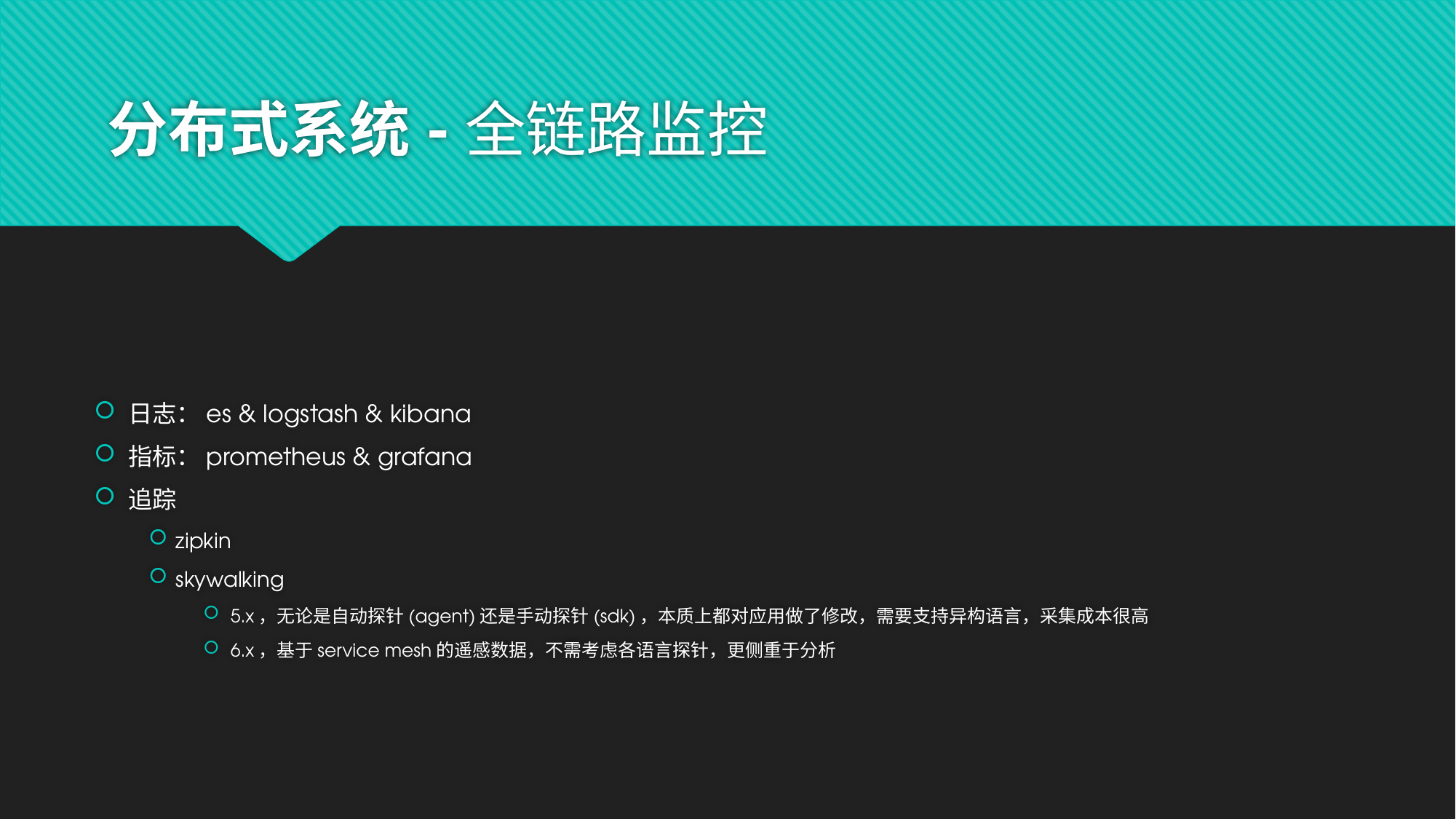

# 分布式系统-全链路监控
日志：es & logstash & kibana
指标：prometheus & grafana
追踪
zipkin
skywalking
5.x，无论是自动探针(agent)还是手动探针(sdk)，本质上都对应用做了修改，需要支持异构语言，采集成本很高
6.x，基于service mesh的遥感数据，不需考虑各语言探针，更侧重于分析